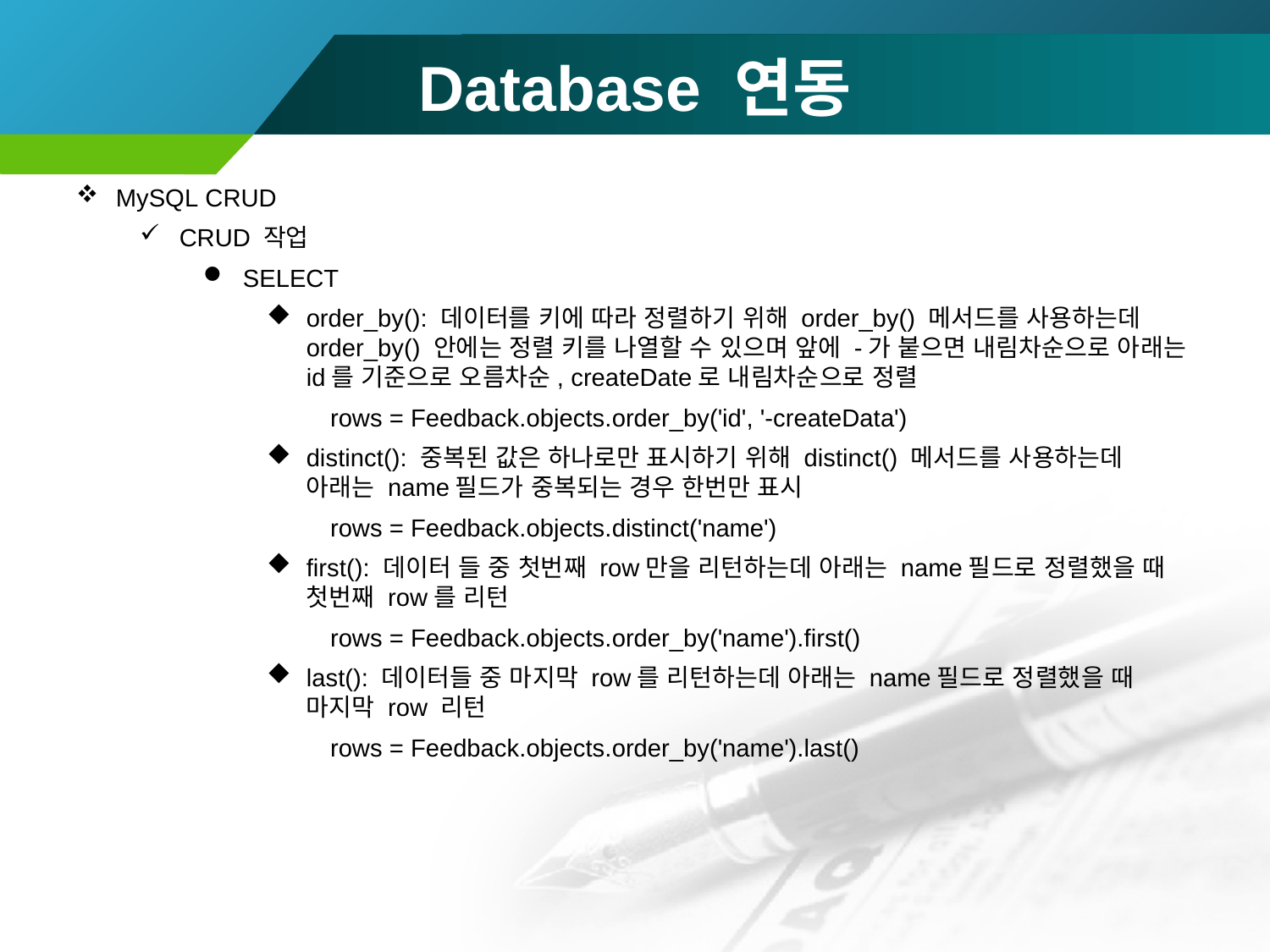

# Database 연동
MySQL CRUD
CRUD 작업
SELECT
order_by(): 데이터를 키에 따라 정렬하기 위해 order_by() 메서드를 사용하는데 order_by() 안에는 정렬 키를 나열할 수 있으며 앞에 -가 붙으면 내림차순으로 아래는 id를 기준으로 오름차순, createDate로 내림차순으로 정렬
rows = Feedback.objects.order_by('id', '-createData')
distinct(): 중복된 값은 하나로만 표시하기 위해 distinct() 메서드를 사용하는데 아래는 name필드가 중복되는 경우 한번만 표시
rows = Feedback.objects.distinct('name')
first(): 데이터 들 중 첫번째 row만을 리턴하는데 아래는 name필드로 정렬했을 때 첫번째 row를 리턴
rows = Feedback.objects.order_by('name').first()
last(): 데이터들 중 마지막 row를 리턴하는데 아래는 name필드로 정렬했을 때 마지막 row 리턴
rows = Feedback.objects.order_by('name').last()